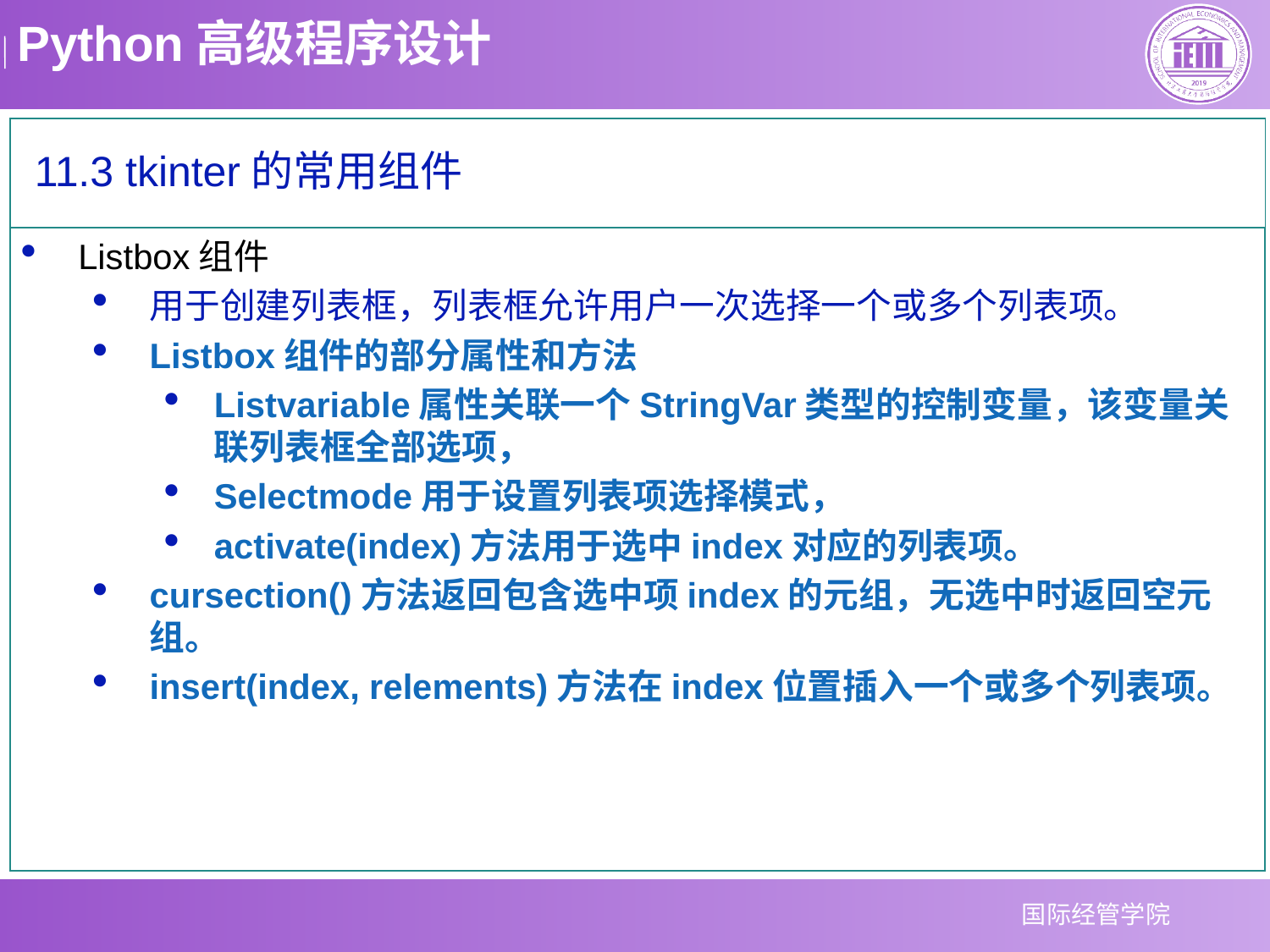

11.3 tkinter的常用组件
Listbox组件
用于创建列表框，列表框允许用户一次选择一个或多个列表项。
Listbox组件的部分属性和方法
Listvariable属性关联一个StringVar类型的控制变量，该变量关联列表框全部选项，
Selectmode用于设置列表项选择模式，
activate(index)方法用于选中index对应的列表项。
cursection()方法返回包含选中项index的元组，无选中时返回空元组。
insert(index, relements)方法在index位置插入一个或多个列表项。